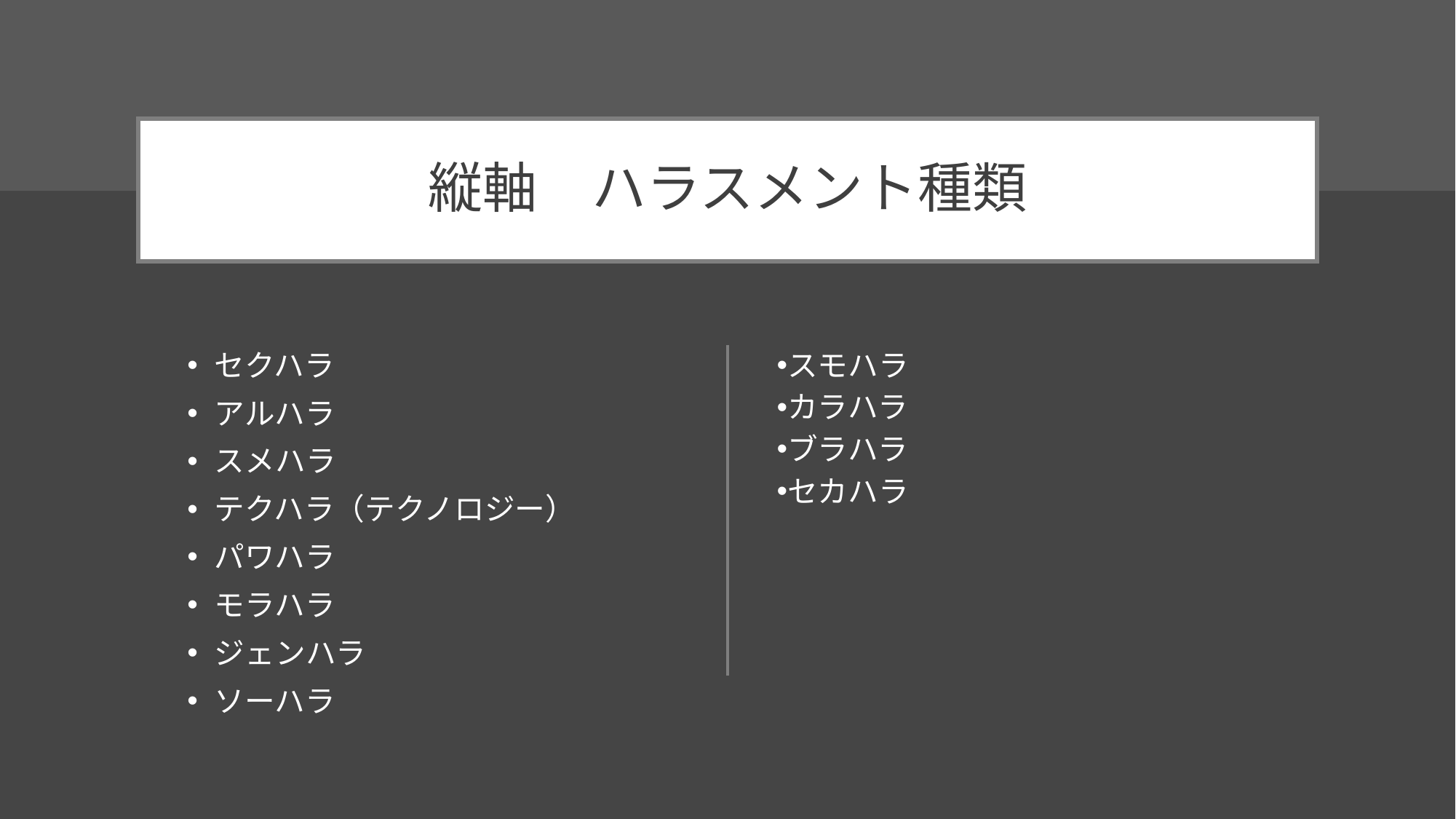

# 縦軸　ハラスメント種類
セクハラ
アルハラ
スメハラ
テクハラ（テクノロジー）
パワハラ
モラハラ
ジェンハラ
ソーハラ
スモハラ
カラハラ
ブラハラ
セカハラ